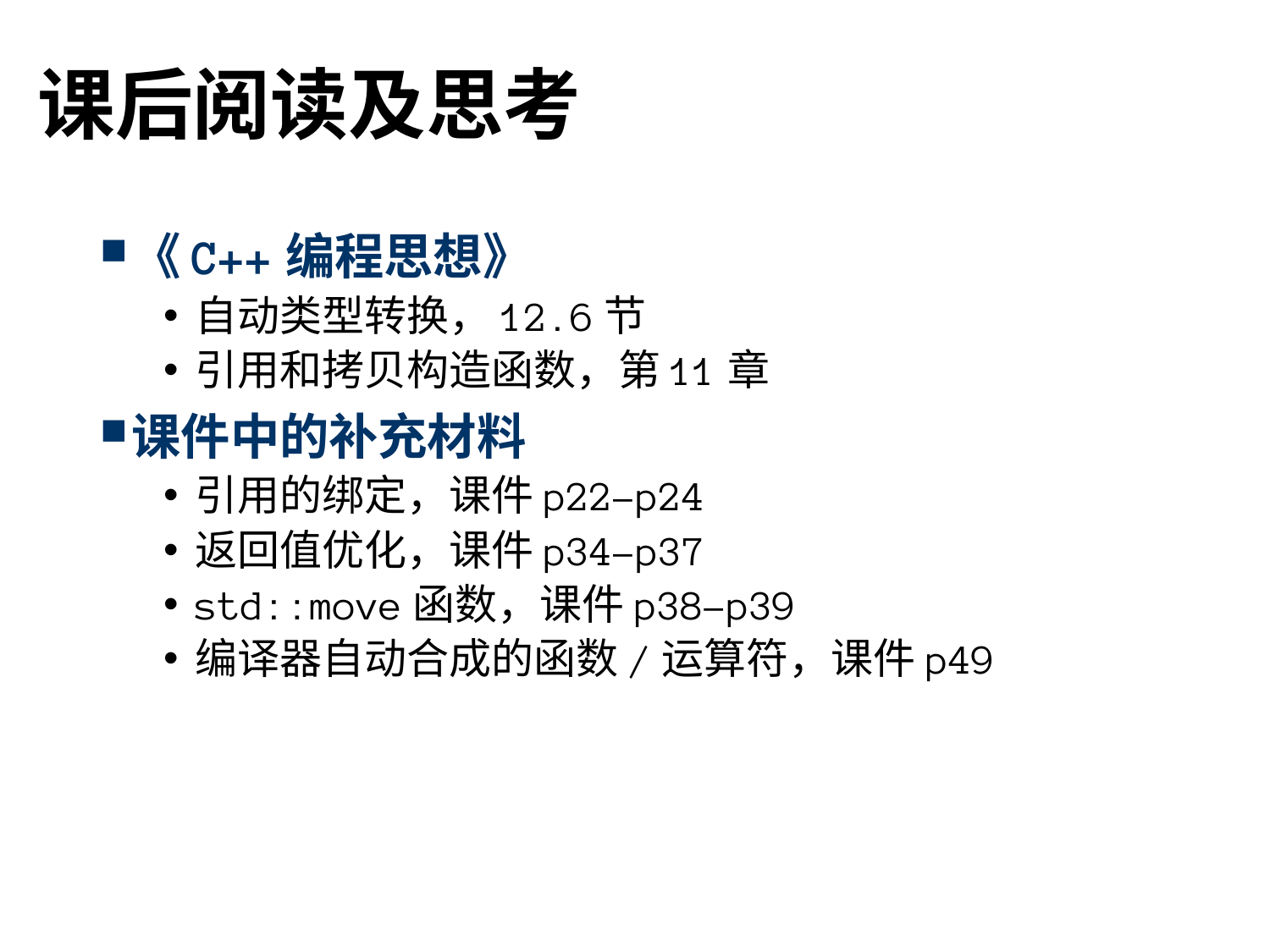

# 课后阅读及思考
《C++编程思想》
自动类型转换，12.6节
引用和拷贝构造函数，第11章
课件中的补充材料
引用的绑定，课件p22-p24
返回值优化，课件p34-p37
std::move函数，课件p38-p39
编译器自动合成的函数/运算符，课件p49

63